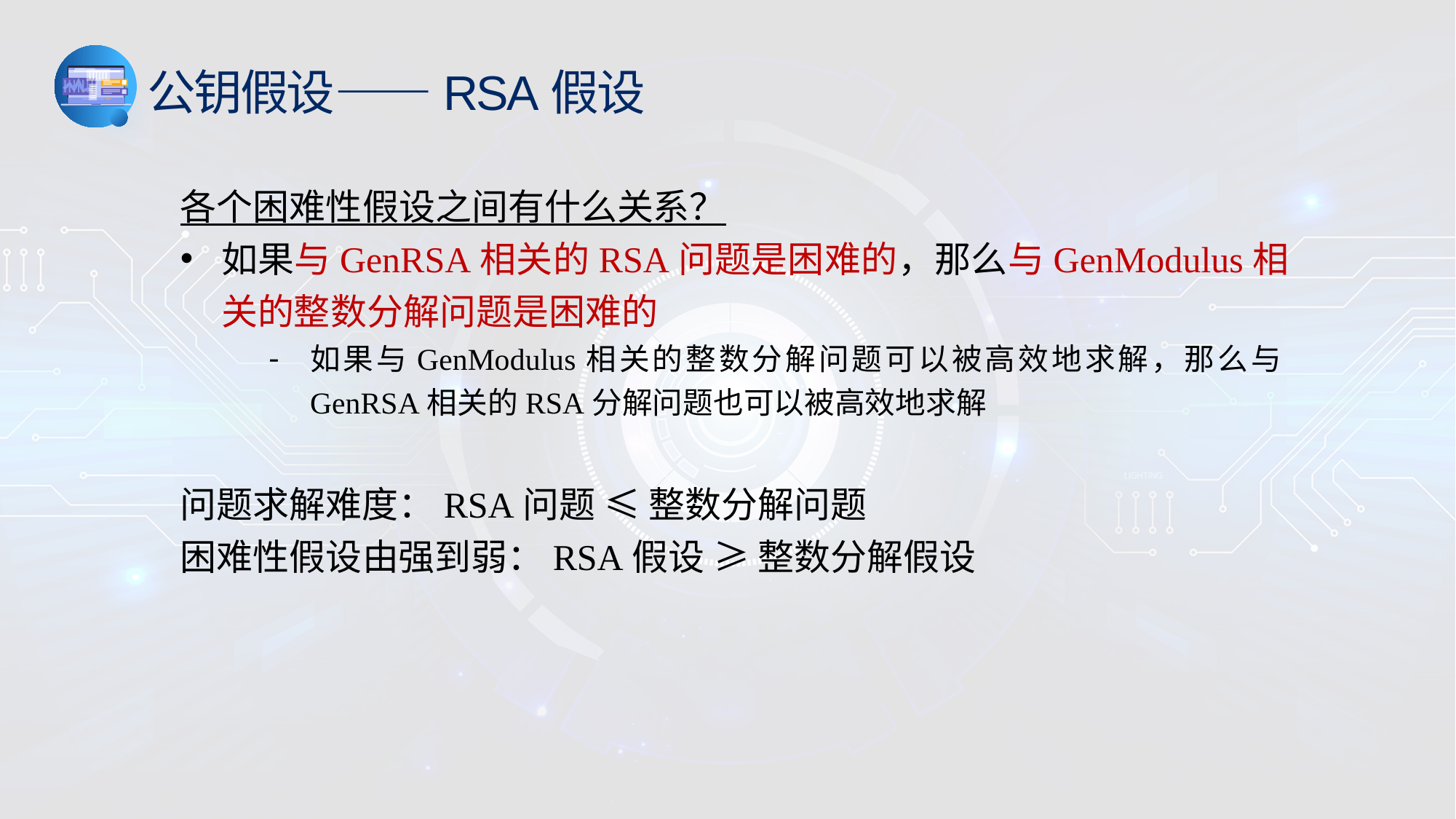

公钥假设——RSA假设

各个困难性假设之间有什么关系？
如果与GenRSA相关的RSA问题是困难的，那么与GenModulus相关的整数分解问题是困难的
如果与GenModulus相关的整数分解问题可以被高效地求解，那么与GenRSA相关的RSA分解问题也可以被高效地求解
问题求解难度：RSA问题 ≤ 整数分解问题
困难性假设由强到弱：RSA假设 ≥ 整数分解假设